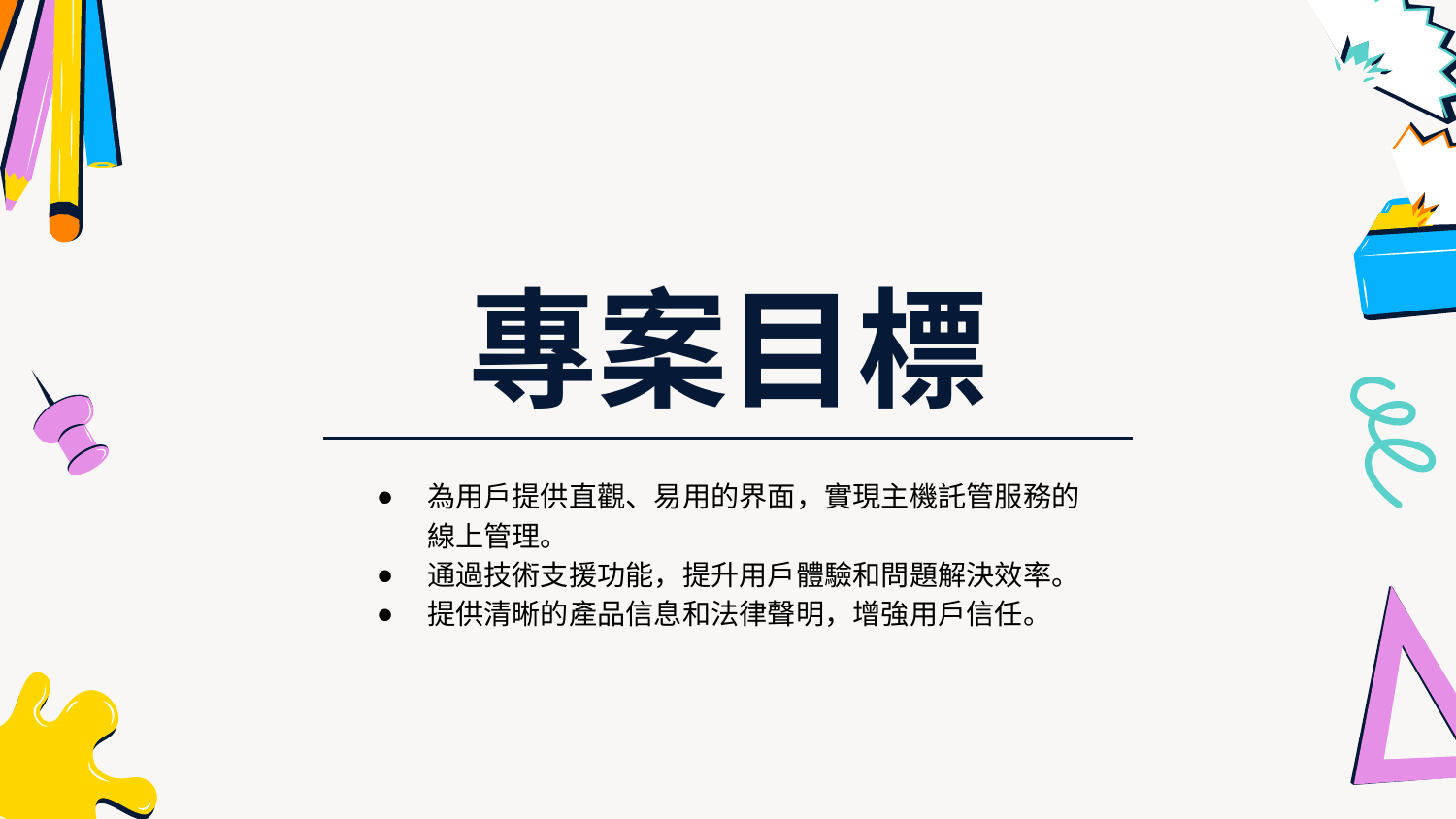

專案目標
為用戶提供直觀、易用的界面，實現主機託管服務的線上管理。
通過技術支援功能，提升用戶體驗和問題解決效率。
提供清晰的產品信息和法律聲明，增強用戶信任。